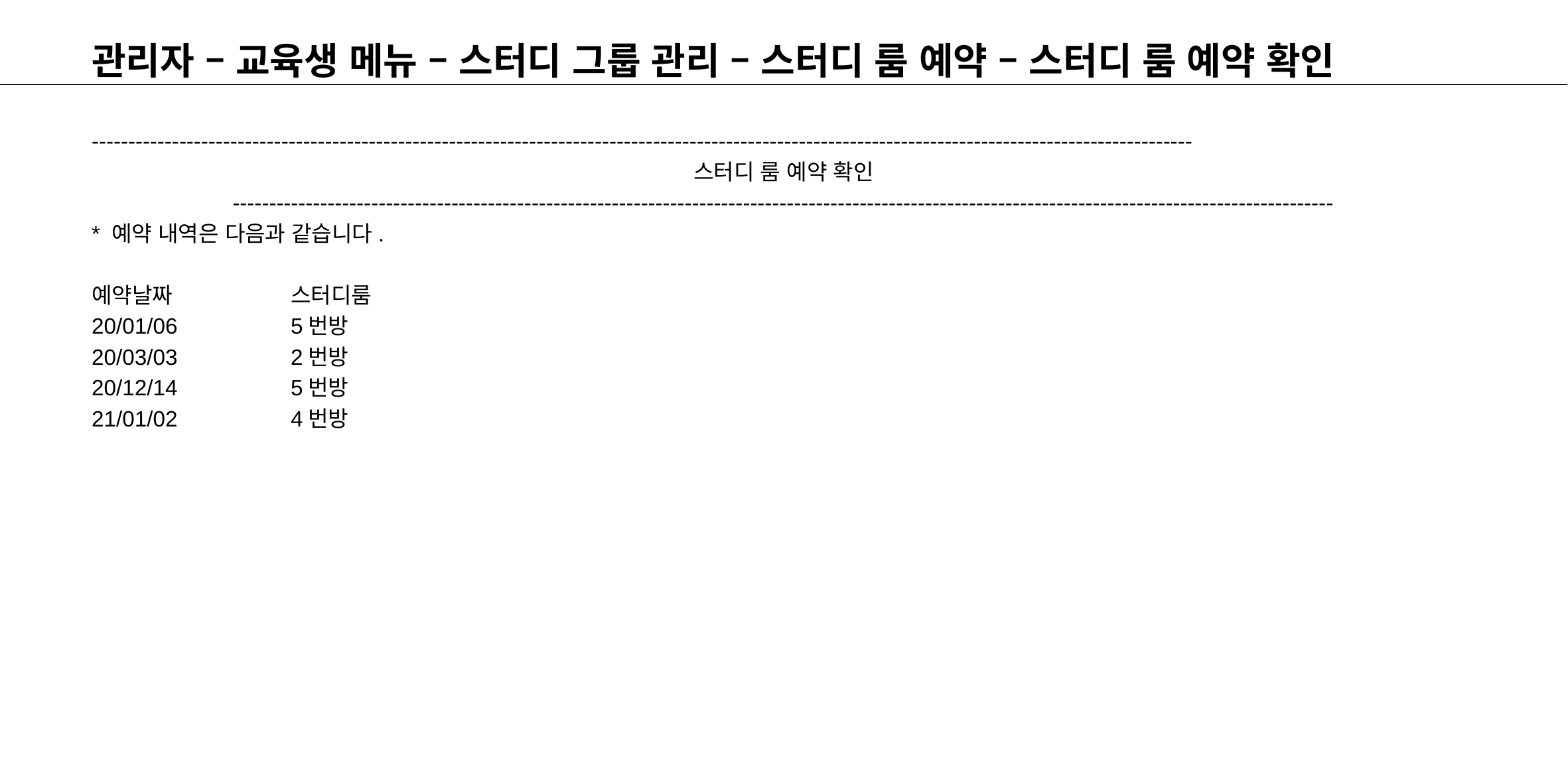

# 관리자 – 교육생 메뉴 – 스터디 그룹 관리 – 스터디 룸 예약 – 스터디 룸 예약 확인
-------------------------------------------------------------------------------------------------------------------------------------------------------
스터디 룸 예약 확인
-------------------------------------------------------------------------------------------------------------------------------------------------------
* 예약 내역은 다음과 같습니다.

예약날짜		스터디룸
20/01/06		5번방
20/03/03		2번방
20/12/14		5번방
21/01/02		4번방